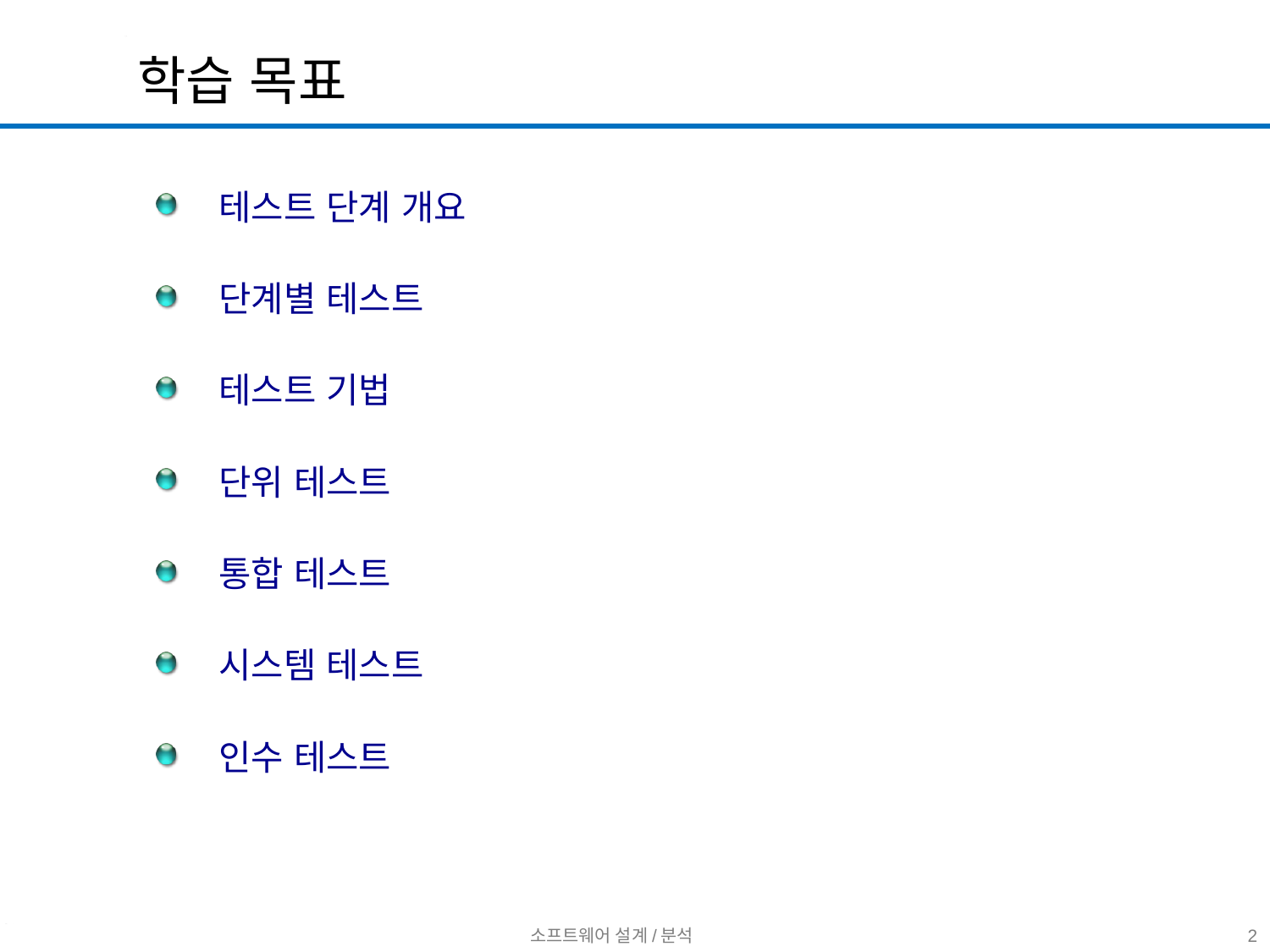

학습 목표
 테스트 단계 개요
 단계별 테스트
 테스트 기법
 단위 테스트
 통합 테스트
 시스템 테스트
 인수 테스트